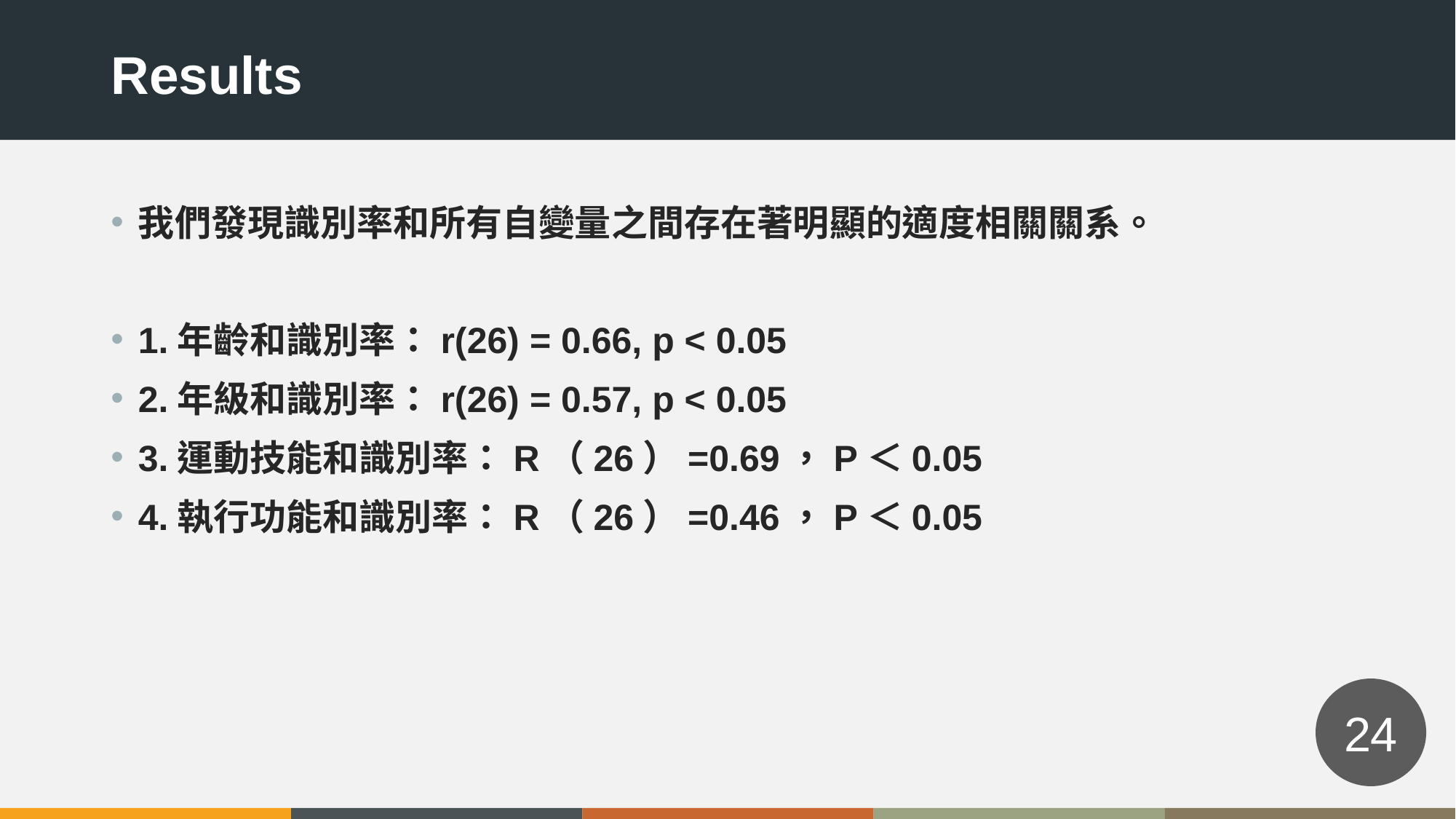

Results
我們發現識別率和所有自變量之間存在著明顯的適度相關關系。

1.年齡和識別率：r(26) = 0.66, p < 0.05
2.年級和識別率：r(26) = 0.57, p < 0.05
3.運動技能和識別率：R（26）=0.69，P＜0.05
4.執行功能和識別率：R（26）=0.46，P＜0.05

24